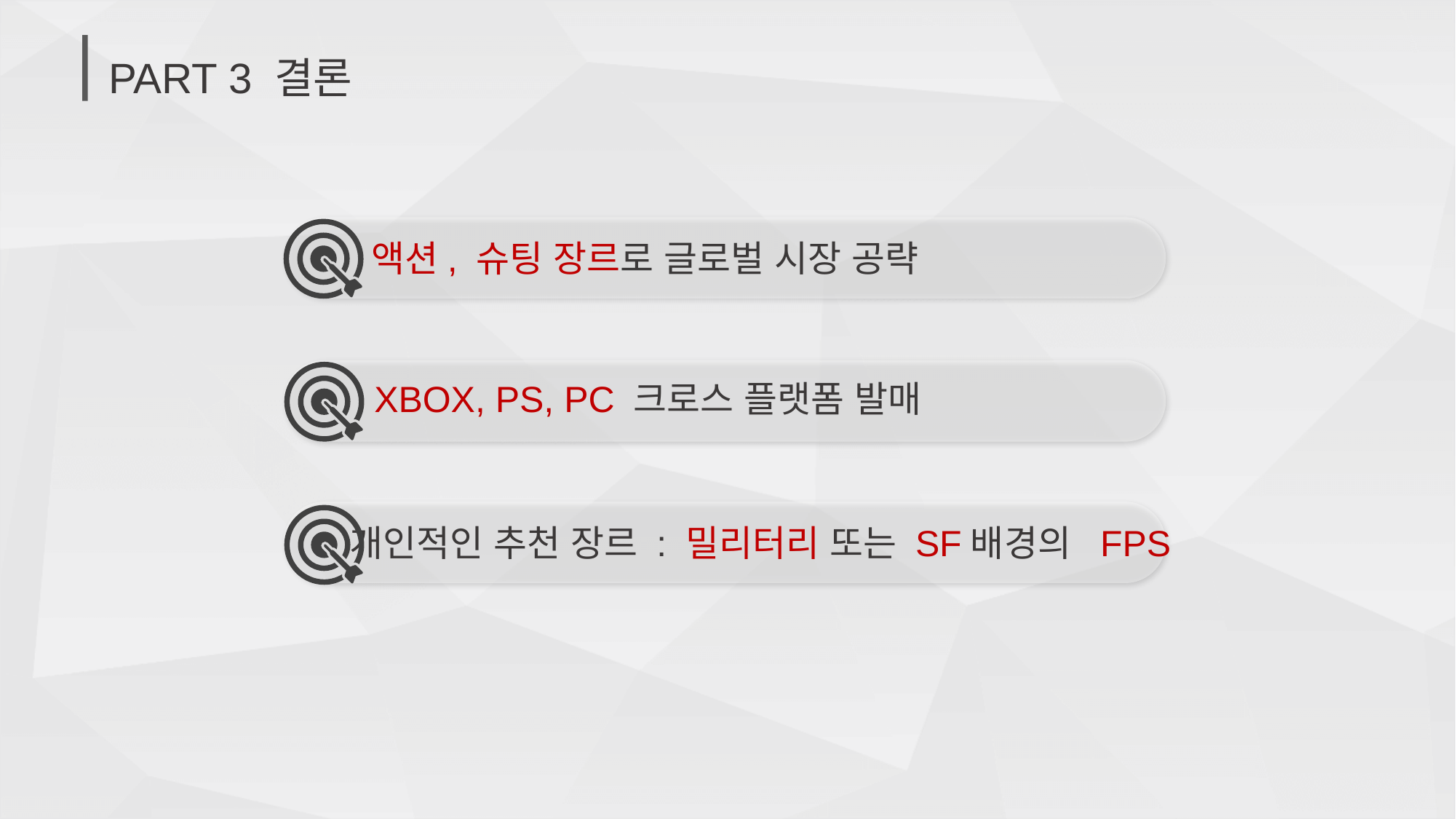

# PART 3 결론

액션, 슈팅 장르로 글로벌 시장 공략

XBOX, PS, PC 크로스 플랫폼 발매

개인적인 추천 장르 : 밀리터리 또는 SF배경의  FPS